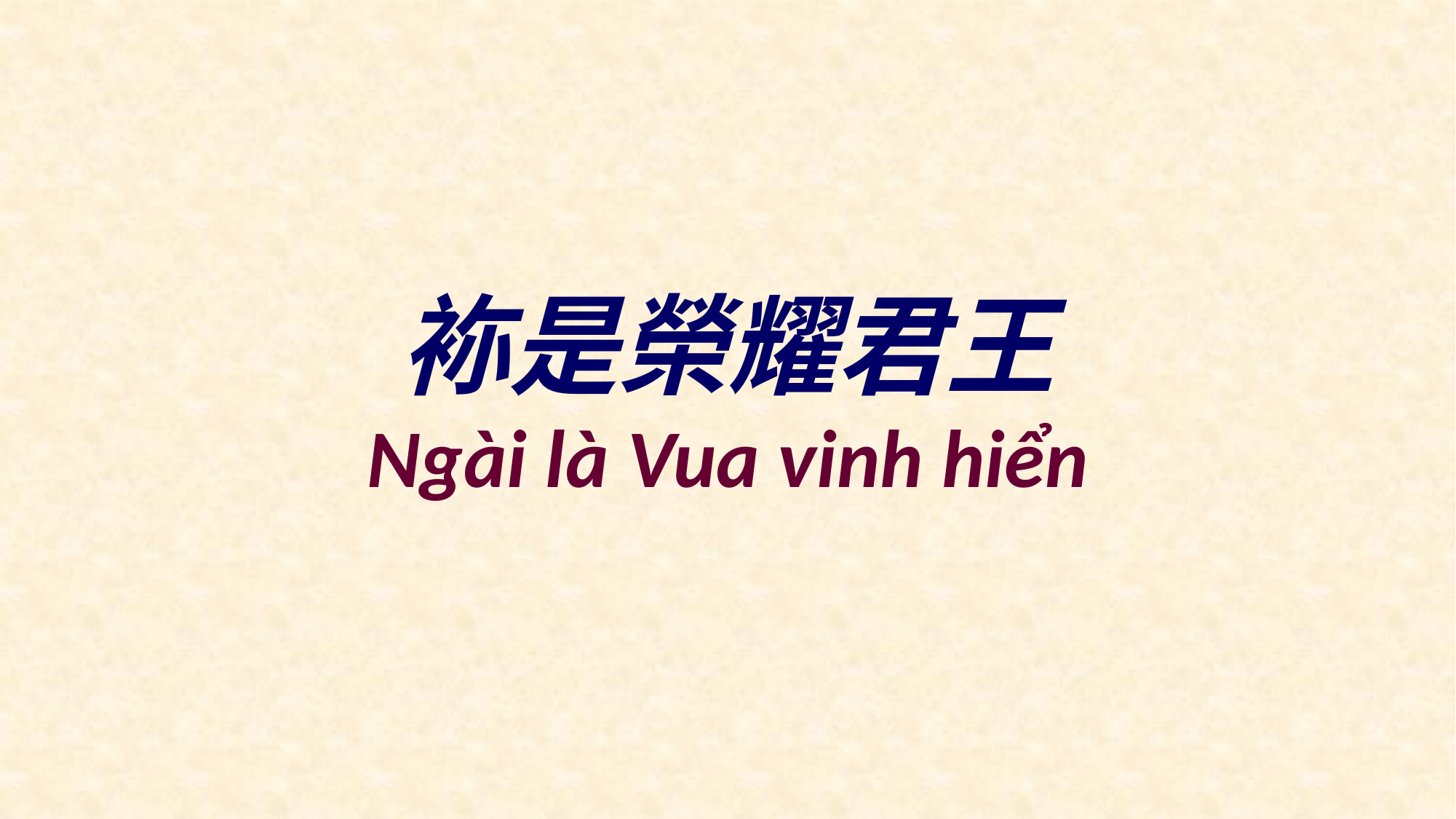

# 袮是榮耀君王
Ngài là Vua vinh hiển